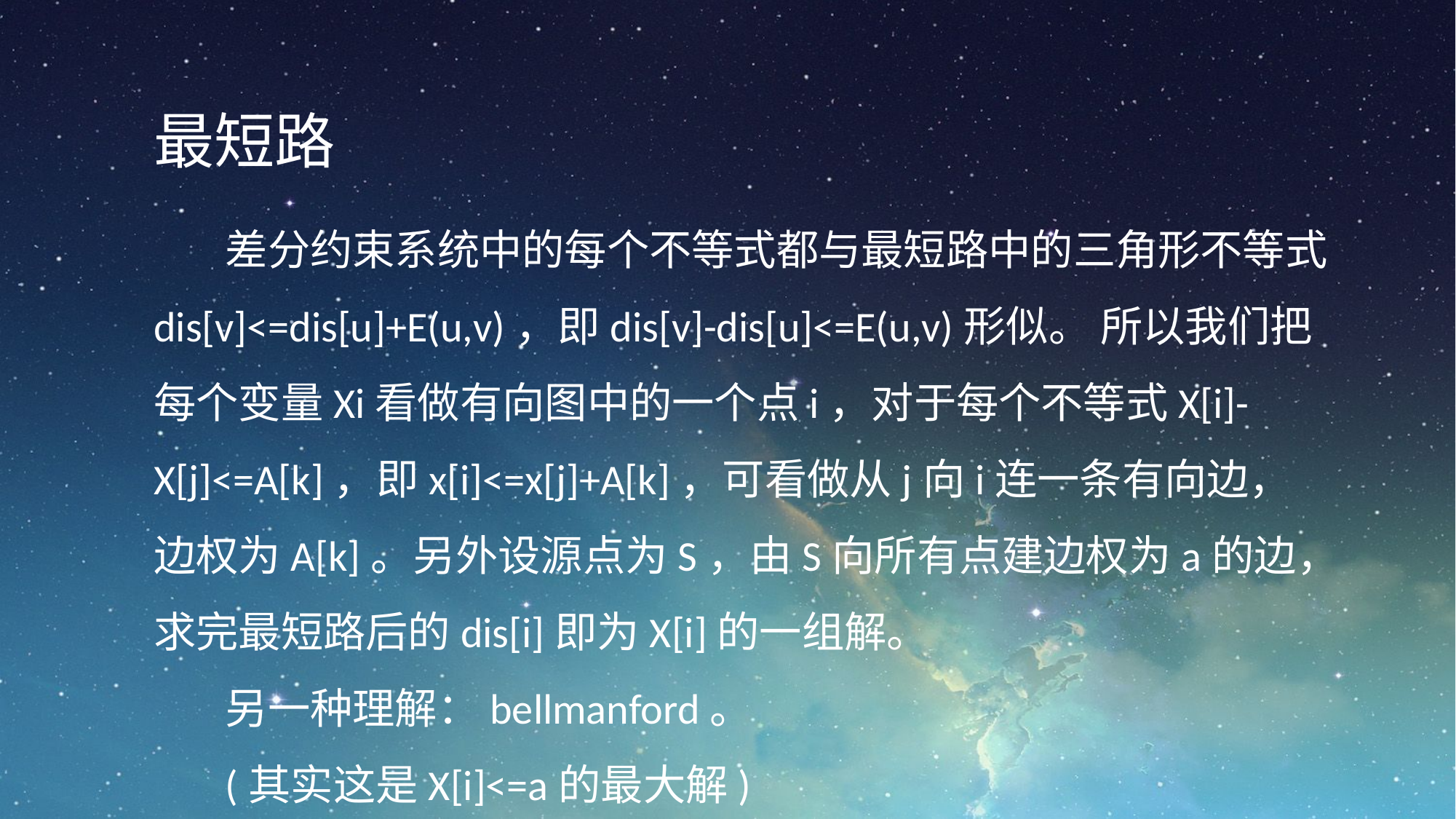

最短路
差分约束系统中的每个不等式都与最短路中的三角形不等式dis[v]<=dis[u]+E(u,v)，即dis[v]-dis[u]<=E(u,v)形似。 所以我们把每个变量Xi看做有向图中的一个点i，对于每个不等式X[i]-X[j]<=A[k]，即x[i]<=x[j]+A[k]，可看做从j向i连一条有向边，边权为A[k]。另外设源点为S，由S向所有点建边权为a的边，求完最短路后的dis[i]即为X[i]的一组解。
另一种理解：bellmanford。
(其实这是X[i]<=a的最大解)